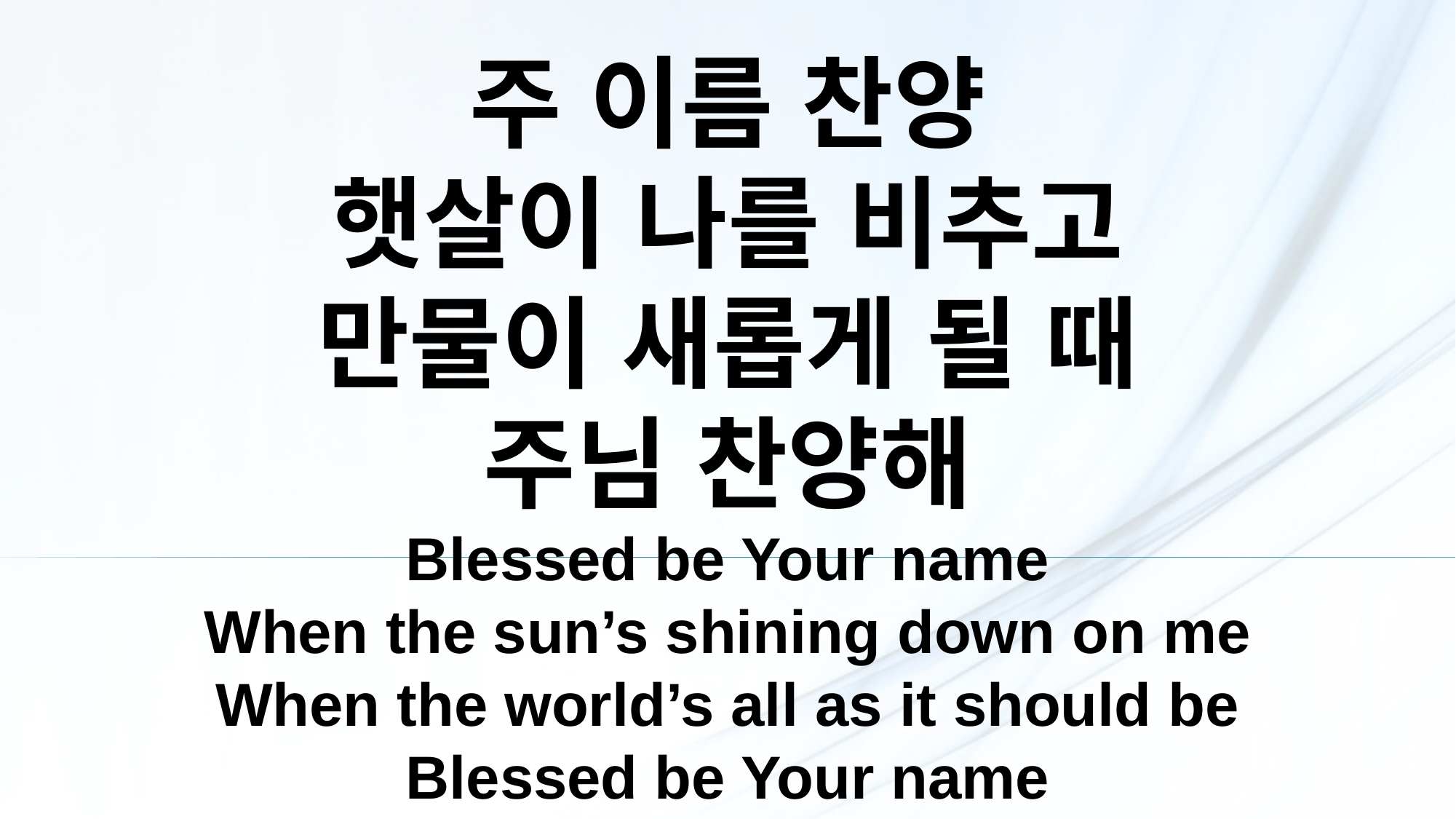

# 주 이름 찬양 햇살이 나를 비추고 만물이 새롭게 될 때 주님 찬양해 Blessed be Your name When the sun’s shining down on me When the world’s all as it should be Blessed be Your name